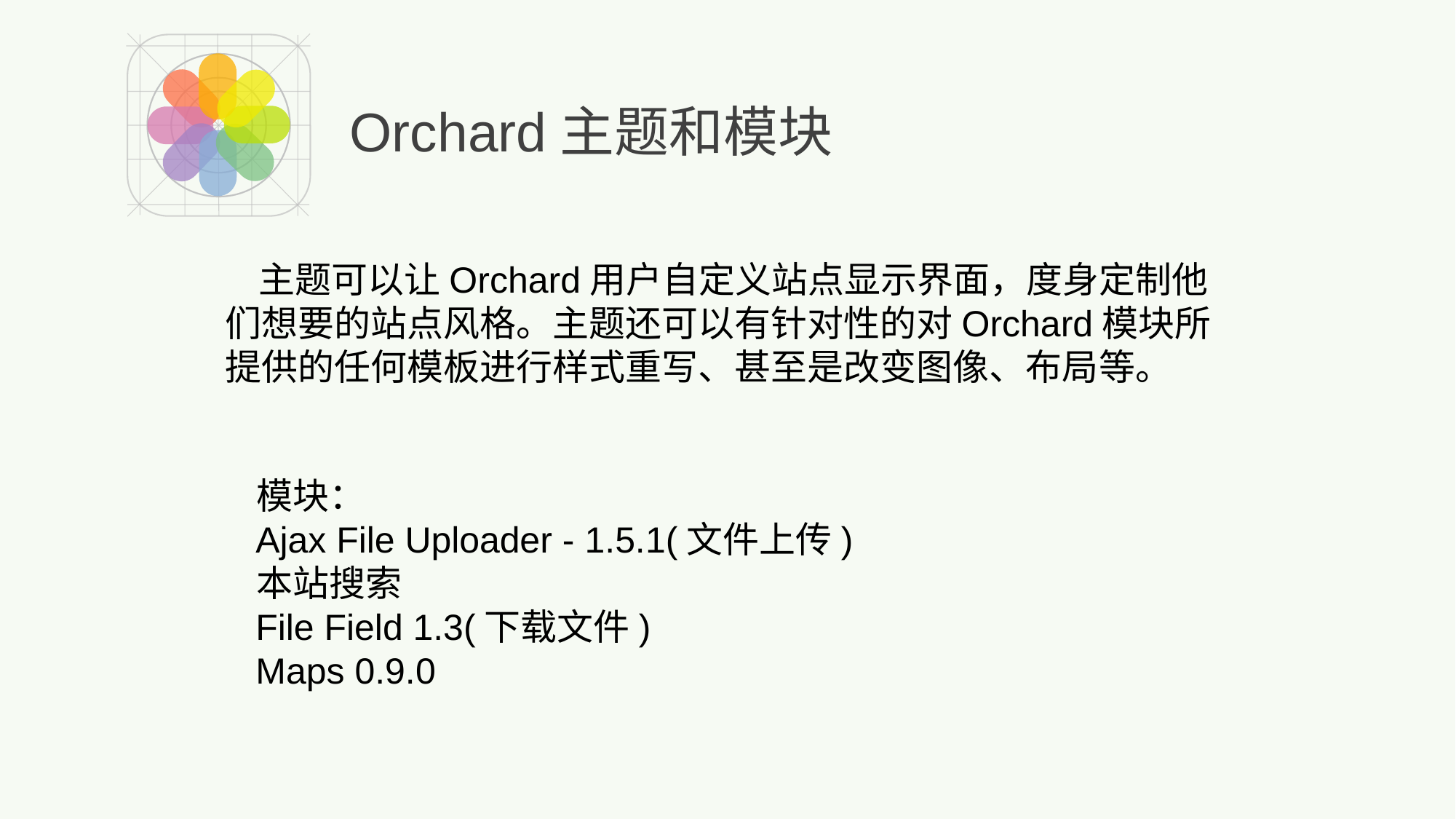

Orchard主题和模块
   主题可以让Orchard用户自定义站点显示界面，度身定制他们想要的站点风格。主题还可以有针对性的对Orchard模块所提供的任何模板进行样式重写、甚至是改变图像、布局等。
    模块：
    Ajax File Uploader - 1.5.1(文件上传)
    本站搜索
    File Field 1.3(下载文件)
    Maps 0.9.0